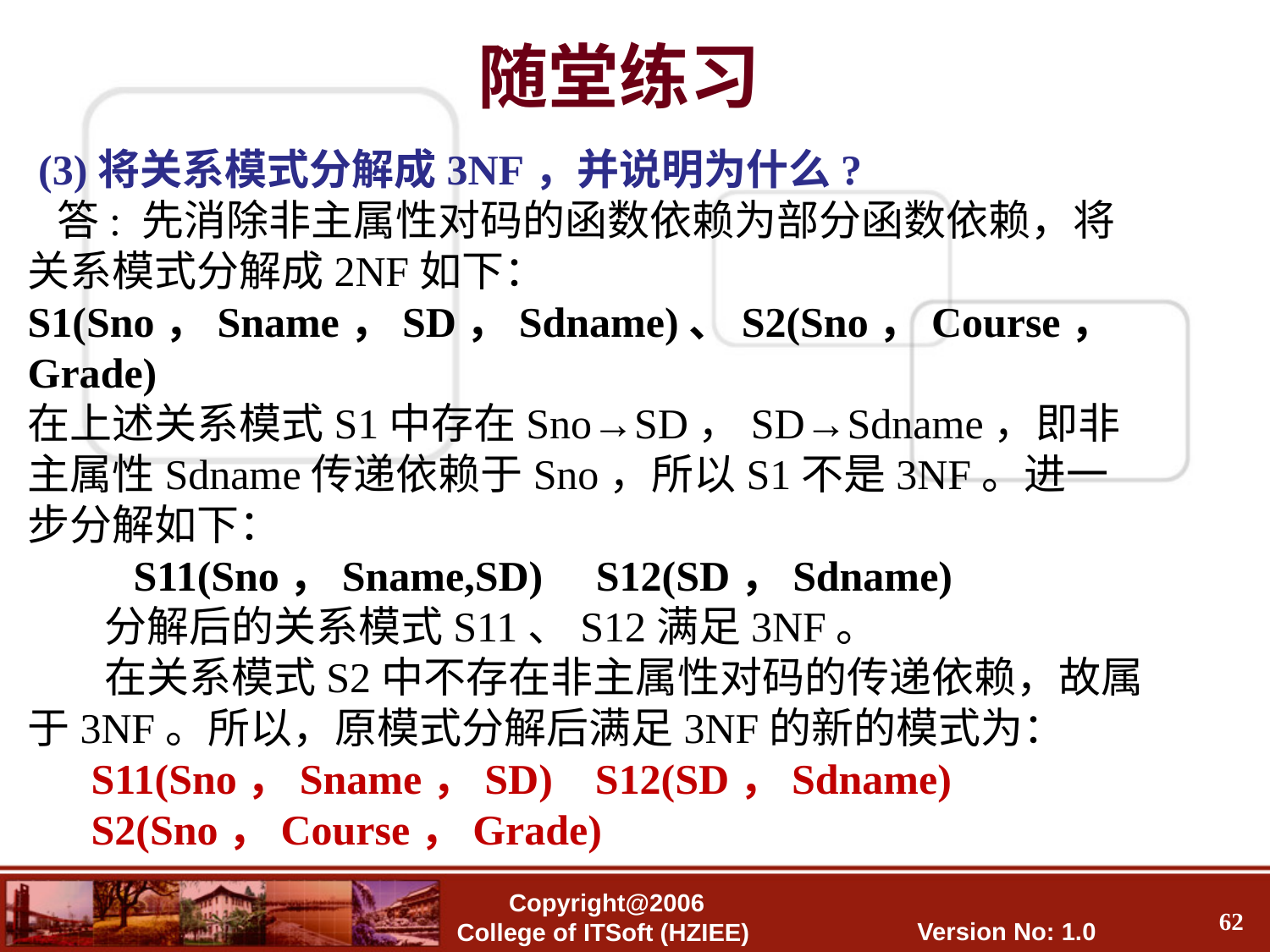

随堂练习
 (3)将关系模式分解成3NF，并说明为什么?
  答: 先消除非主属性对码的函数依赖为部分函数依赖，将关系模式分解成2NF如下：
S1(Sno，Sname，SD，Sdname)、S2(Sno，Course，Grade)
在上述关系模式S1中存在Sno→SD，SD→Sdname，即非主属性Sdname传递依赖于Sno，所以S1不是3NF。进一步分解如下：
          S11(Sno，Sname,SD)     S12(SD，Sdname)
       分解后的关系模式S11、S12满足3NF。
       在关系模式S2中不存在非主属性对码的传递依赖，故属于3NF。所以，原模式分解后满足3NF的新的模式为：
      S11(Sno，Sname，SD)    S12(SD，Sdname)
      S2(Sno，Course，Grade)